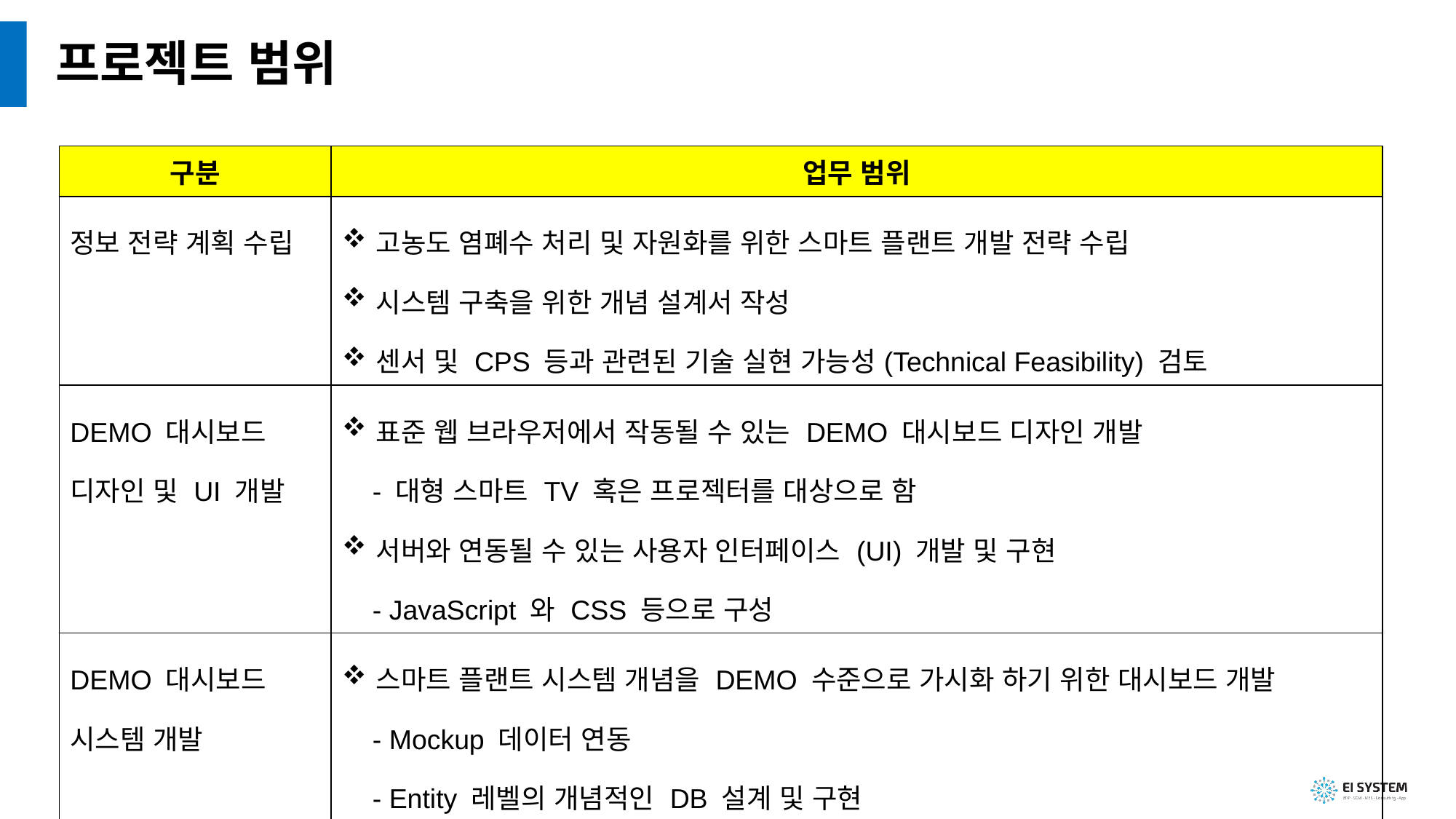

# 프로젝트 범위
| 구분 | 업무 범위 |
| --- | --- |
| 정보 전략 계획 수립 | 고농도 염폐수 처리 및 자원화를 위한 스마트 플랜트 개발 전략 수립 시스템 구축을 위한 개념 설계서 작성 센서 및 CPS 등과 관련된 기술 실현 가능성(Technical Feasibility) 검토 |
| DEMO 대시보드 디자인 및 UI 개발 | 표준 웹 브라우저에서 작동될 수 있는 DEMO 대시보드 디자인 개발 - 대형 스마트 TV 혹은 프로젝터를 대상으로 함 서버와 연동될 수 있는 사용자 인터페이스 (UI) 개발 및 구현 - JavaScript 와 CSS 등으로 구성 |
| DEMO 대시보드 시스템 개발 | 스마트 플랜트 시스템 개념을 DEMO 수준으로 가시화 하기 위한 대시보드 개발 - Mockup 데이터 연동 - Entity 레벨의 개념적인 DB 설계 및 구현 - 기능 설정 및 리포팅 등을 위한 통합 관리 시스템의 개념 설계 |